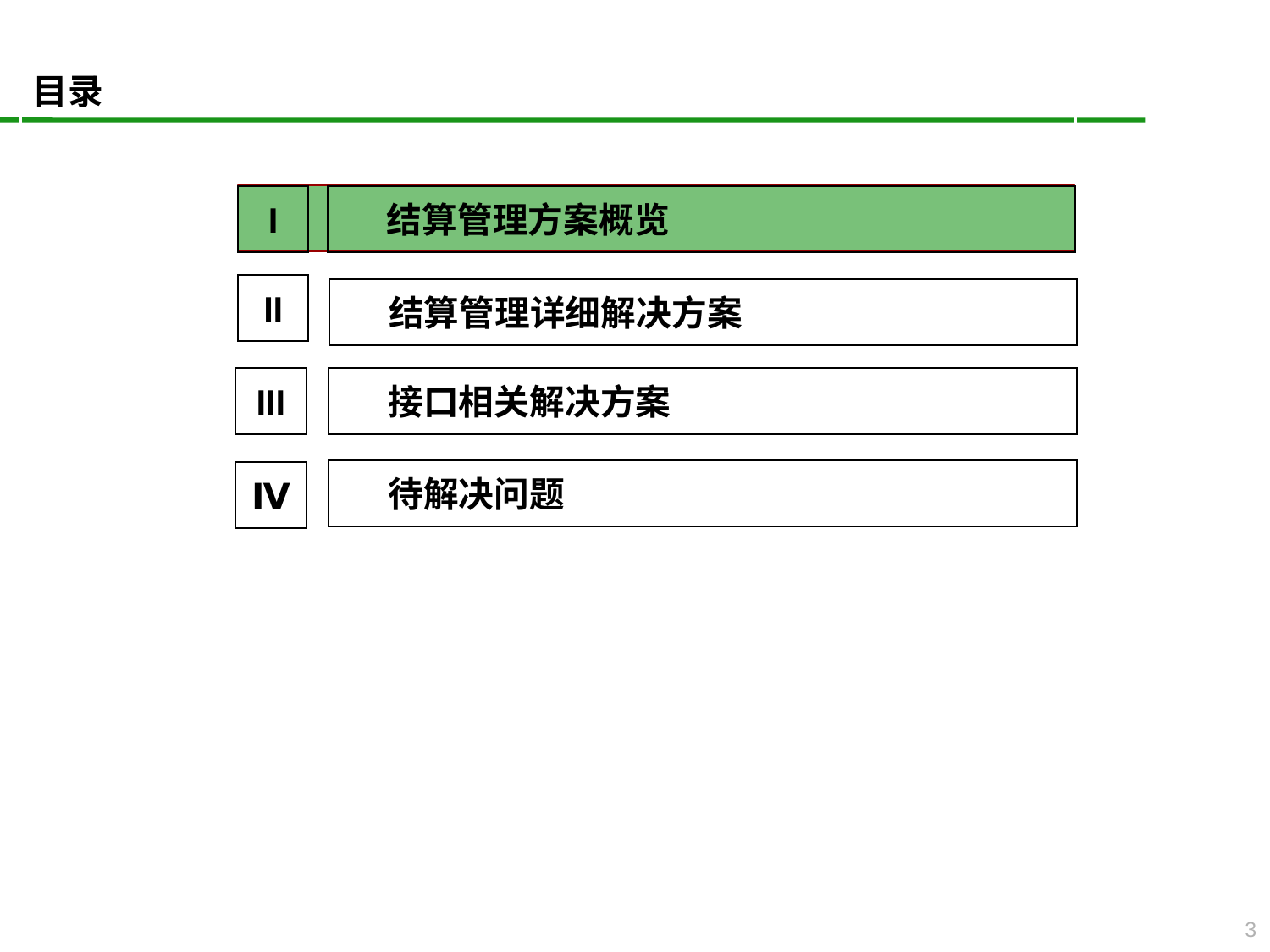

目录

I
结算管理方案概览
II
结算管理详细解决方案
III
接口相关解决方案
待解决问题
Ⅳ
3